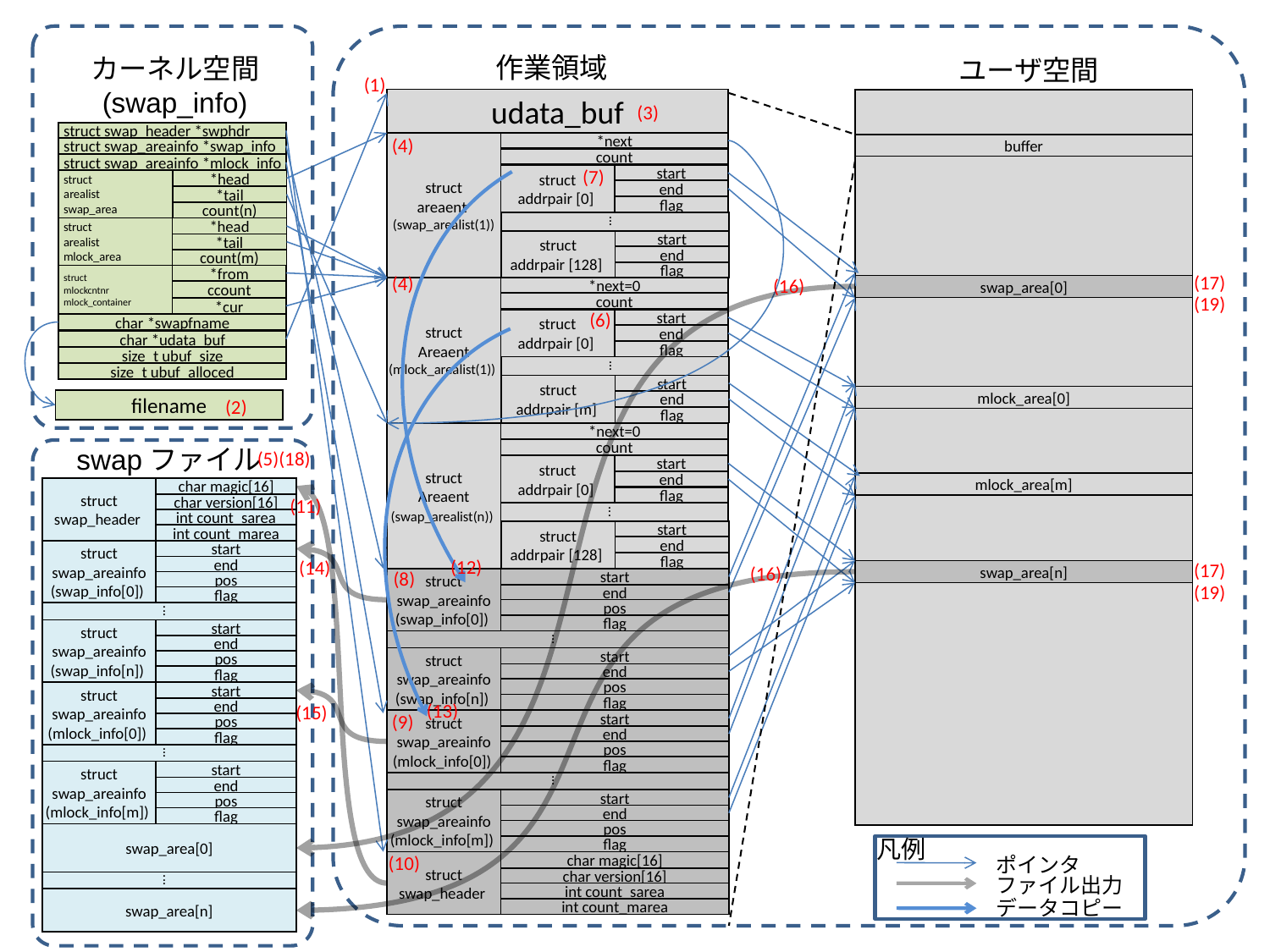

作業領域
カーネル空間
(swap_info)
ユーザ空間
(1)
udata_buf
struct
areaent
(swap_arealist(1))
*next
count
start
struct
addrpair [0]
end
flag
start
struct
addrpair [128]
end
flag
...
struct
Areaent
(mlock_arealist(1))
*next=0
count
start
struct
addrpair [0]
end
flag
start
struct
addrpair [m]
end
flag
...
struct
Areaent
(swap_arealist(n))
*next=0
count
start
struct
addrpair [0]
end
flag
start
struct
addrpair [128]
end
flag
...
start
struct
swap_areainfo
(swap_info[0])
end
pos
flag
...
start
struct
swap_areainfo
(swap_info[n])
end
pos
flag
start
struct
swap_areainfo
(mlock_info[0])
end
pos
flag
...
start
struct
swap_areainfo
(mlock_info[m])
end
pos
flag
char magic[16]
char version[16]
int count_sarea
int count_marea
struct
swap_header

(3)
struct swap_header *swphdr
struct swap_areainfo *swap_info
struct swap_areainfo *mlock_info
struct
arealist
swap_area
*head
*tail
count(n)
struct
arealist
mlock_area
*head
*tail
count(m)
struct
mlockcntnr
mlock_container
*from
ccount
*cur
char *swapfname
char *udata_buf
size_t ubuf_size
size_t ubuf_alloced
(4)
buffer
(7)

(17)
(4)
(16)
swap_area[0]
(19)
(6)

mlock_area[0]
(2)
filename
swapファイル

(5)
(18)
mlock_area[m]
char magic[16]
char version[16]
int count_sarea
int count_marea
struct
swap_header
start
end
pos
flag
struct
swap_areainfo
(swap_info[0])
...
start
end
pos
flag
struct
swap_areainfo
(swap_info[n])
start
end
pos
flag
struct
swap_areainfo
(mlock_info[0])
...
start
end
pos
flag
struct
swap_areainfo
(mlock_info[m])
swap_area[0]
...
swap_area[n]
(11)
(12)
(14)
(17)
(16)
swap_area[n]
(8)
(19)
(13)
(15)
(9)
凡例

(10)
ポインタ
ファイル出力
データコピー